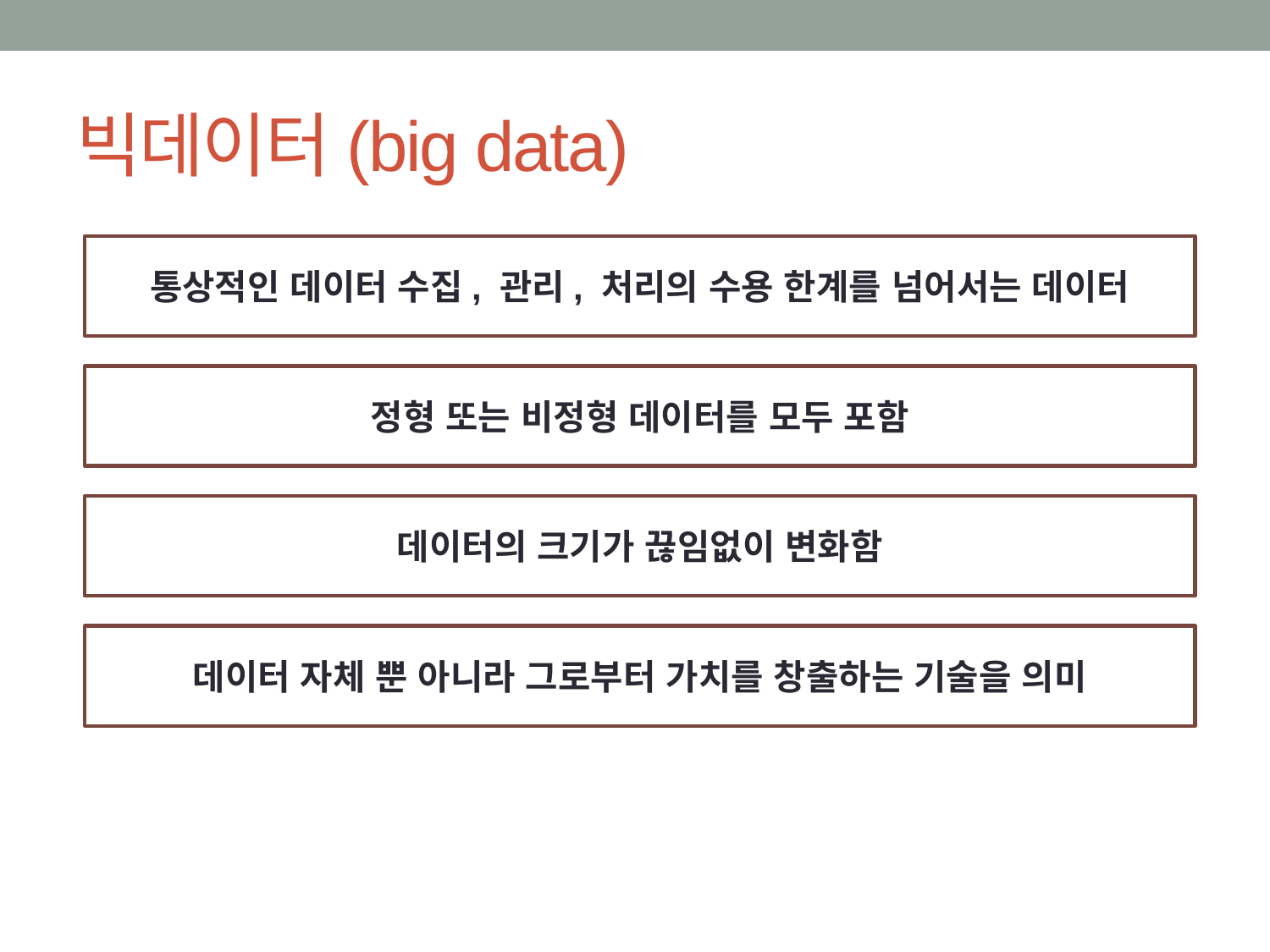

# 빅데이터(big data)
통상적인 데이터 수집, 관리, 처리의 수용 한계를 넘어서는 데이터
정형 또는 비정형 데이터를 모두 포함
데이터의 크기가 끊임없이 변화함
데이터 자체 뿐 아니라 그로부터 가치를 창출하는 기술을 의미